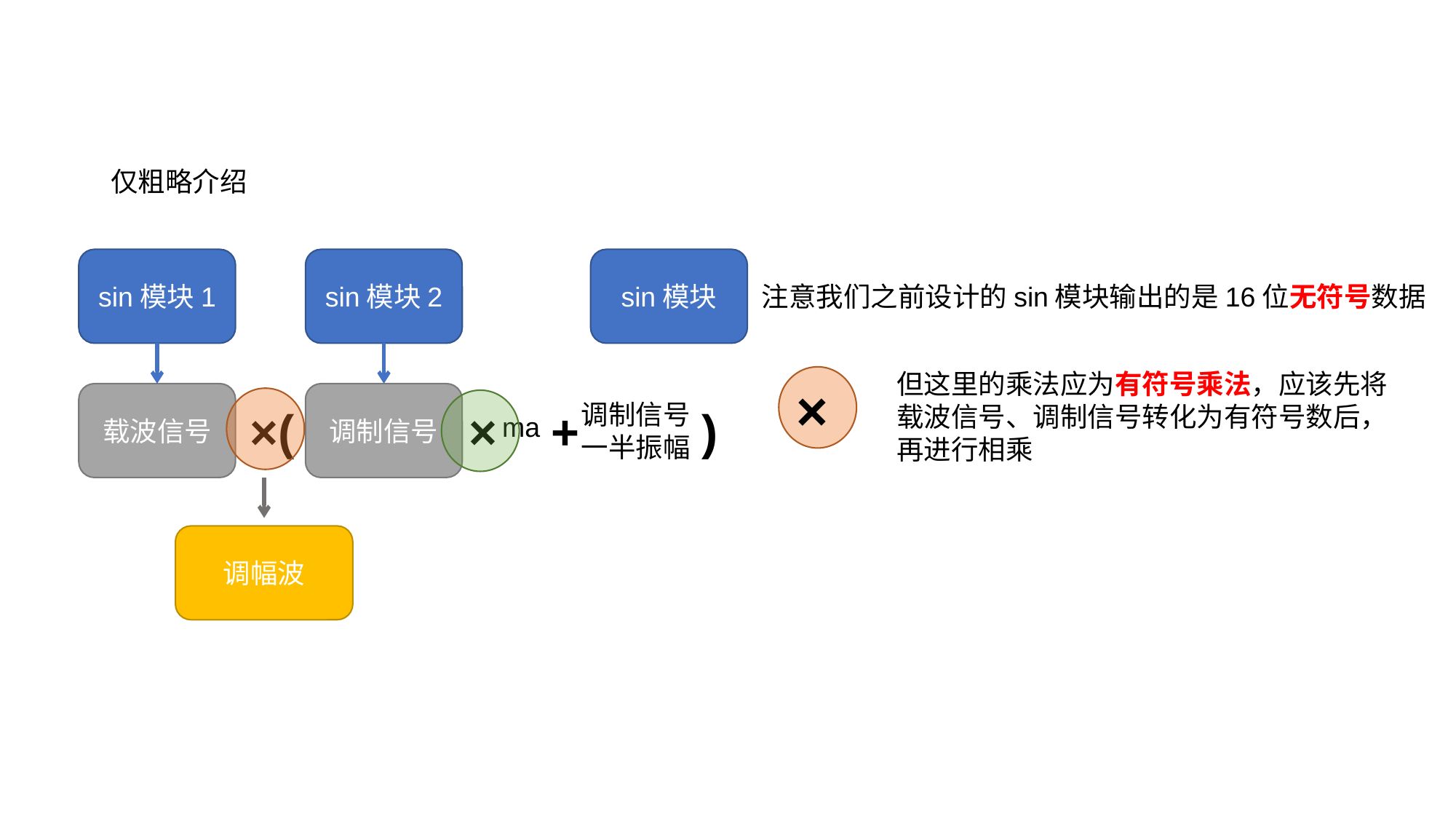

# AM-调幅波
仅粗略介绍

sin模块1
sin模块2
sin模块
注意我们之前设计的sin模块输出的是16位无符号数据
但这里的乘法应为有符号乘法，应该先将载波信号、调制信号转化为有符号数后，再进行相乘

×
载波信号
调制信号

调制信号一半振幅
×    +              )
×(
ma
调幅波